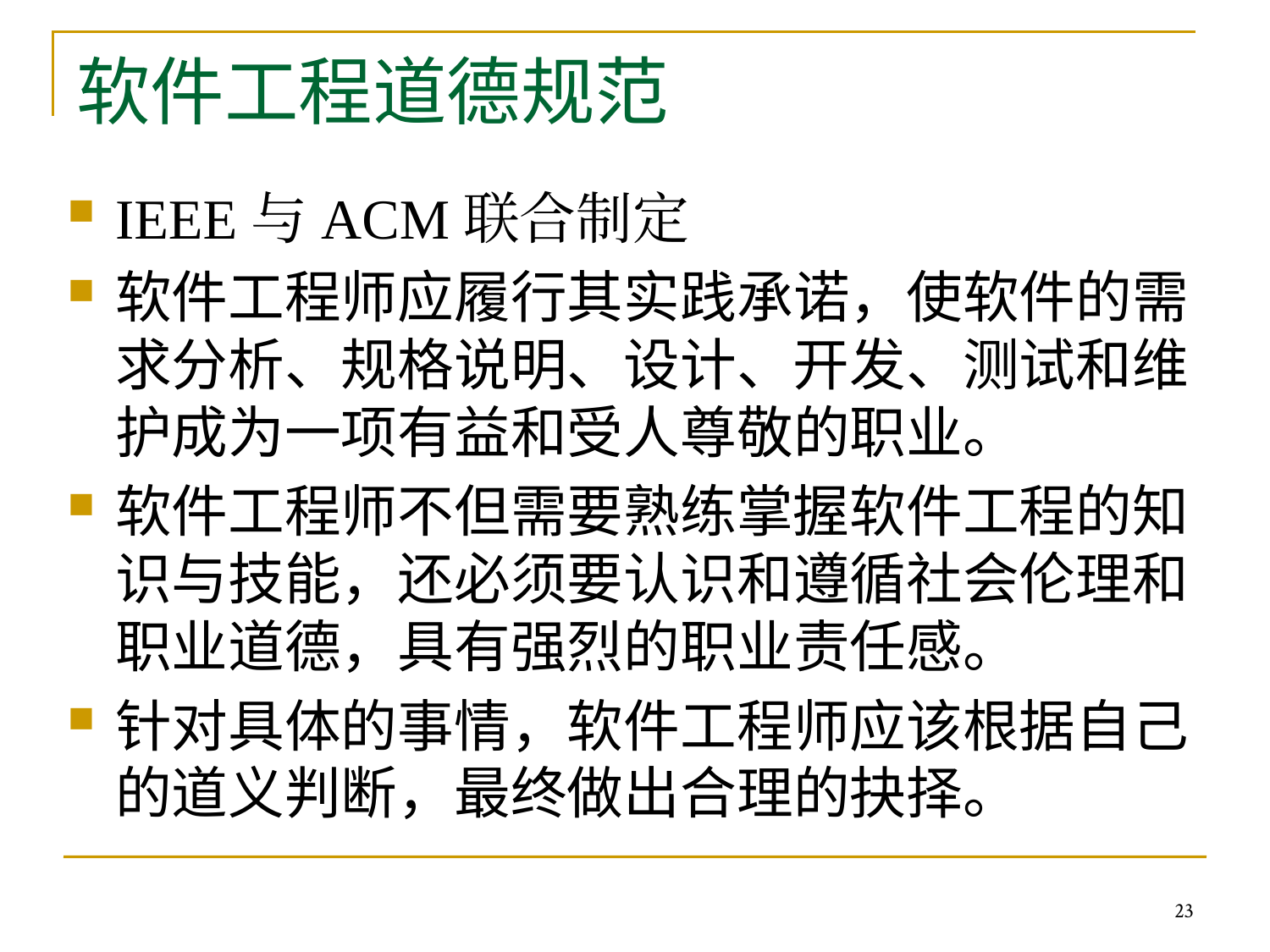

# 软件工程道德规范
IEEE与ACM联合制定
软件工程师应履行其实践承诺，使软件的需求分析、规格说明、设计、开发、测试和维护成为一项有益和受人尊敬的职业。
软件工程师不但需要熟练掌握软件工程的知识与技能，还必须要认识和遵循社会伦理和职业道德，具有强烈的职业责任感。
针对具体的事情，软件工程师应该根据自己的道义判断，最终做出合理的抉择。

23